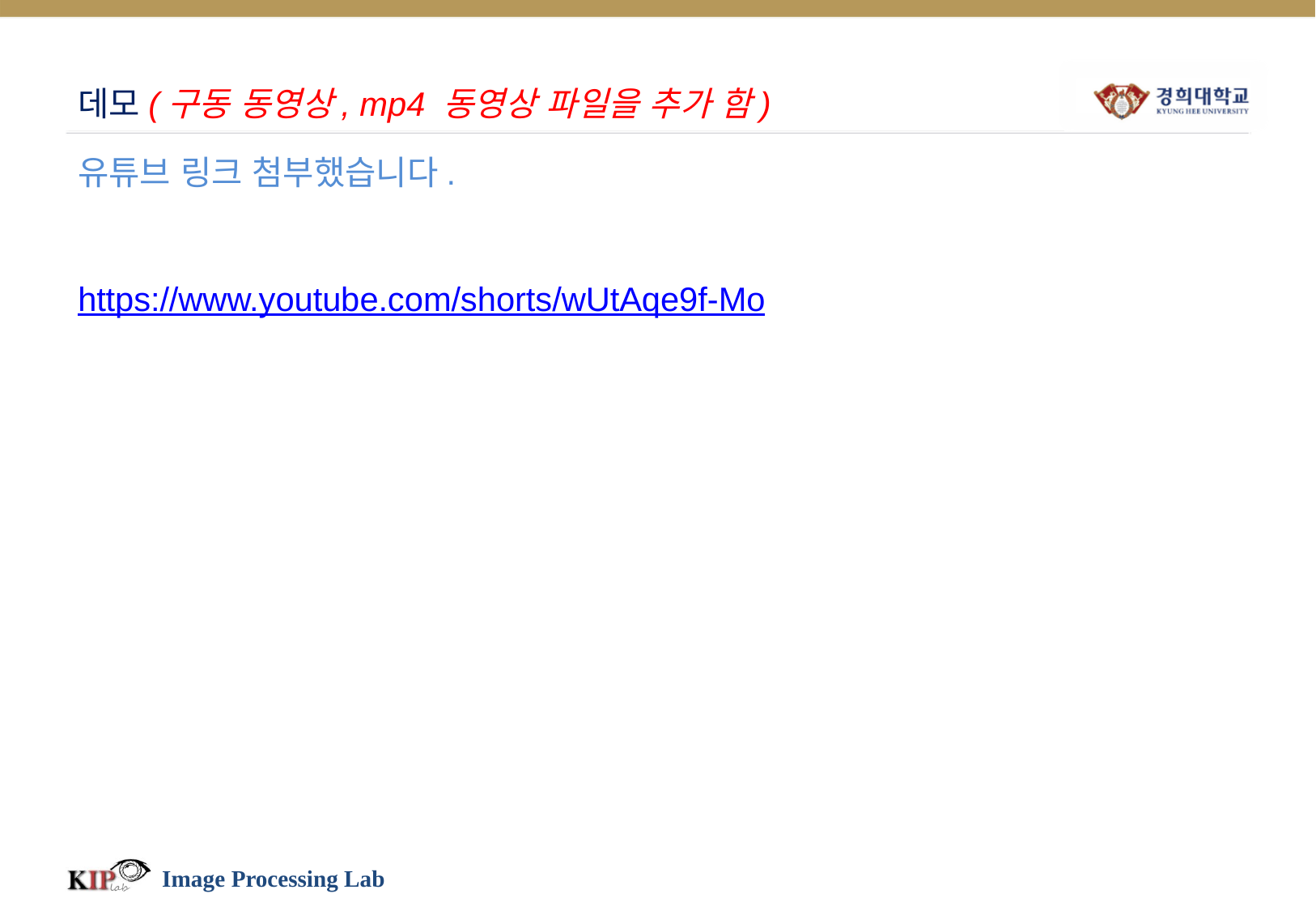

# 데모(구동 동영상, mp4 동영상 파일을 추가 함)
유튜브 링크 첨부했습니다.

https://www.youtube.com/shorts/wUtAqe9f-Mo

Image Processing Lab